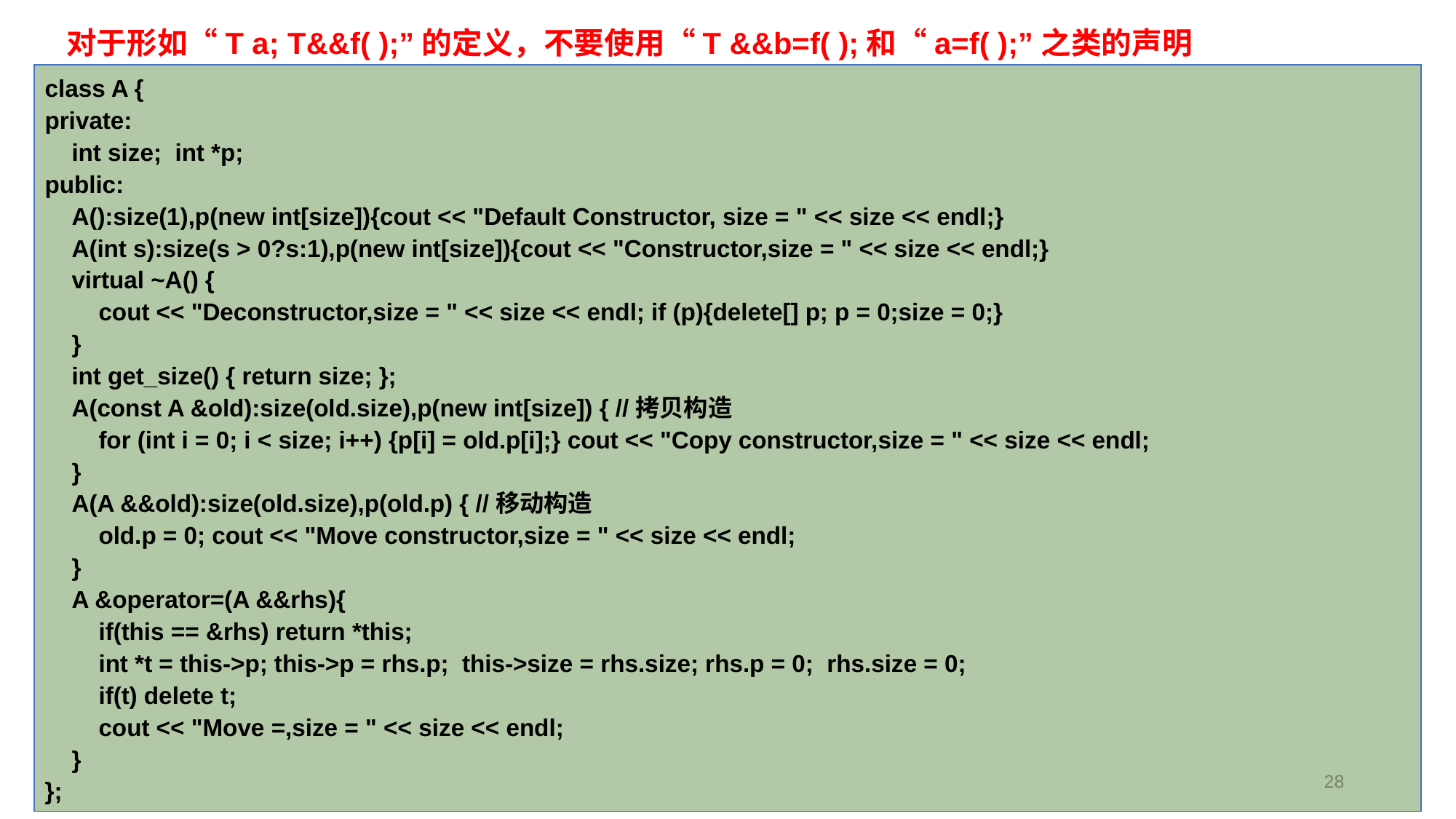

# 对于形如“T a; T&&f( );”的定义，不要使用“T &&b=f( );和“a=f( );”之类的声明
class A {
private:
    int size;  int *p;
public:
    A():size(1),p(new int[size]){cout << "Default Constructor, size = " << size << endl;}
    A(int s):size(s > 0?s:1),p(new int[size]){cout << "Constructor,size = " << size << endl;}
    virtual ~A() {
        cout << "Deconstructor,size = " << size << endl; if (p){delete[] p; p = 0;size = 0;}
    }
    int get_size() { return size; };
    A(const A &old):size(old.size),p(new int[size]) { //拷贝构造
        for (int i = 0; i < size; i++) {p[i] = old.p[i];} cout << "Copy constructor,size = " << size << endl;
    }
    A(A &&old):size(old.size),p(old.p) { //移动构造
        old.p = 0; cout << "Move constructor,size = " << size << endl;
    }
    A &operator=(A &&rhs){
        if(this == &rhs) return *this;
        int *t = this->p; this->p = rhs.p;  this->size = rhs.size; rhs.p = 0;  rhs.size = 0;
        if(t) delete t;
        cout << "Move =,size = " << size << endl;
    }
};

28